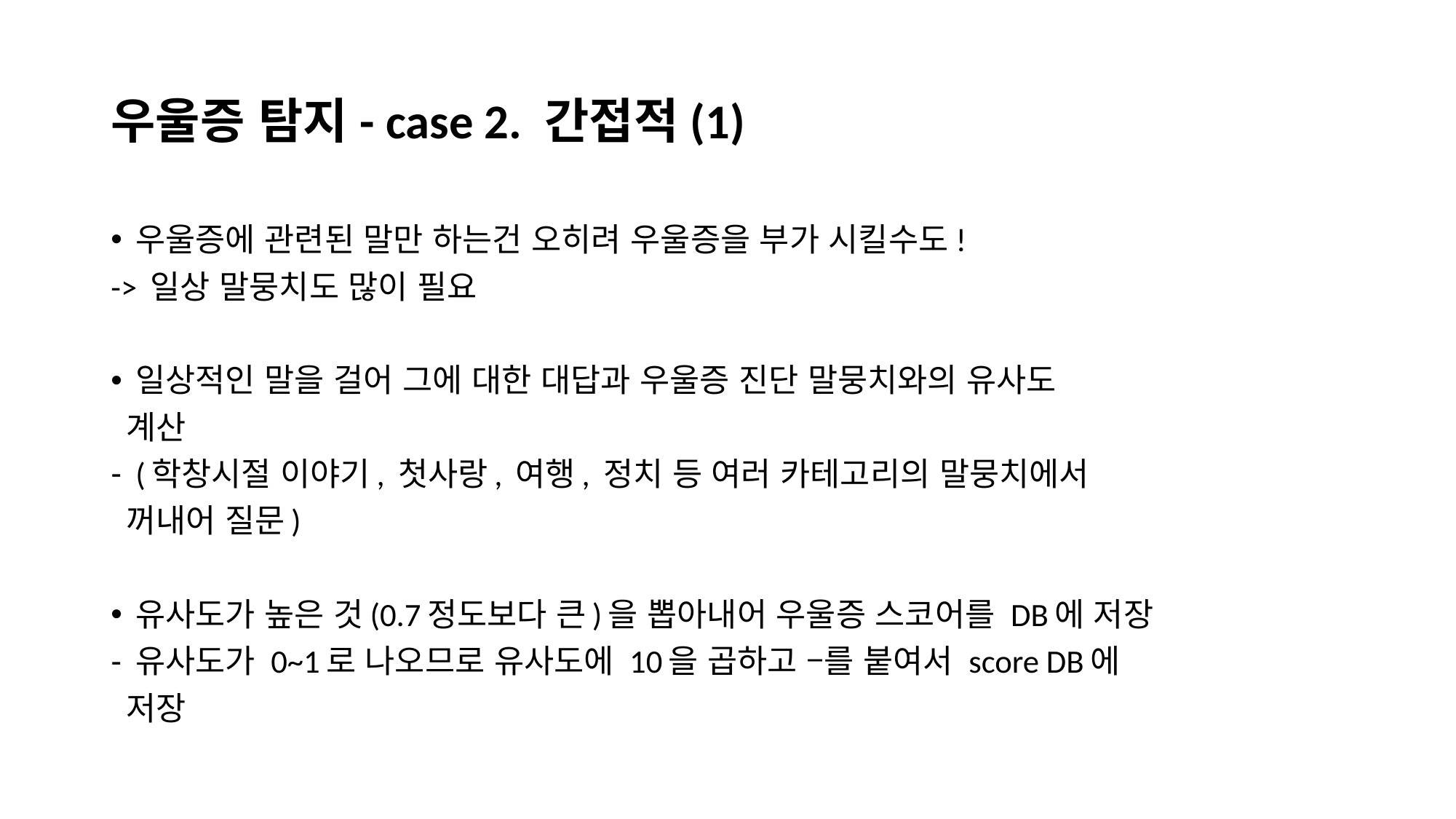

# 우울증 탐지- case 2. 간접적(1)
우울증에 관련된 말만 하는건 오히려 우울증을 부가 시킬수도!
-> 일상 말뭉치도 많이 필요

일상적인 말을 걸어 그에 대한 대답과 우울증 진단 말뭉치와의 유사도
 계산
(학창시절 이야기, 첫사랑, 여행, 정치 등 여러 카테고리의 말뭉치에서
 꺼내어 질문)

유사도가 높은 것(0.7정도보다 큰)을 뽑아내어 우울증 스코어를 DB에 저장
유사도가 0~1로 나오므로 유사도에 10을 곱하고 –를 붙여서 score DB에
 저장